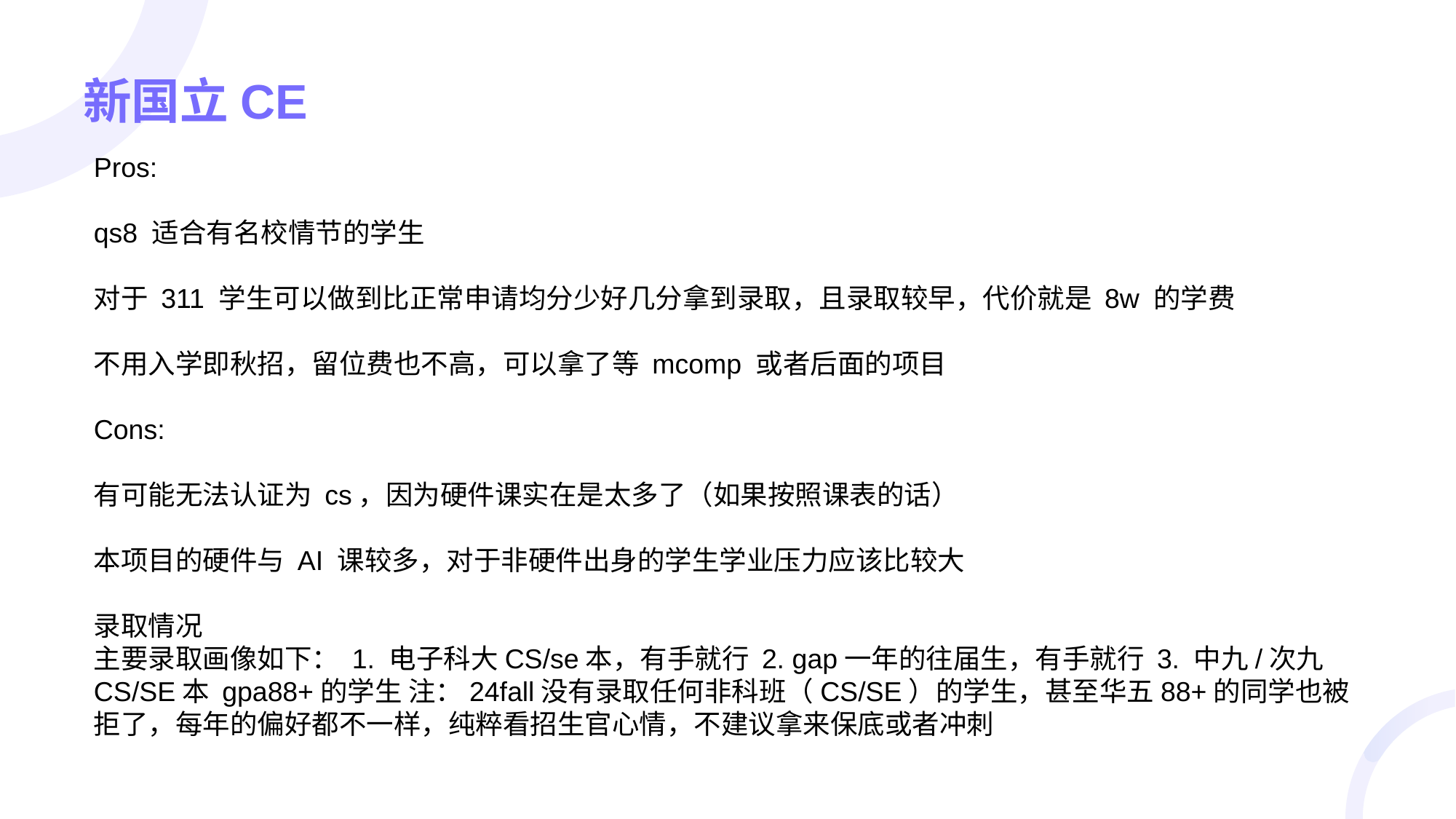

# 新国立CE
Pros:

qs8 适合有名校情节的学生

对于 311 学生可以做到比正常申请均分少好几分拿到录取，且录取较早，代价就是 8w 的学费

不用入学即秋招，留位费也不高，可以拿了等 mcomp 或者后面的项目

Cons:

有可能无法认证为 cs，因为硬件课实在是太多了（如果按照课表的话）

本项目的硬件与 AI 课较多，对于非硬件出身的学生学业压力应该比较大

录取情况
主要录取画像如下： 1. 电子科大CS/se本，有手就行 2. gap一年的往届生，有手就行 3. 中九/次九 CS/SE本 gpa88+的学生 注：24fall没有录取任何非科班（CS/SE）的学生，甚至华五88+的同学也被拒了，每年的偏好都不一样，纯粹看招生官心情，不建议拿来保底或者冲刺